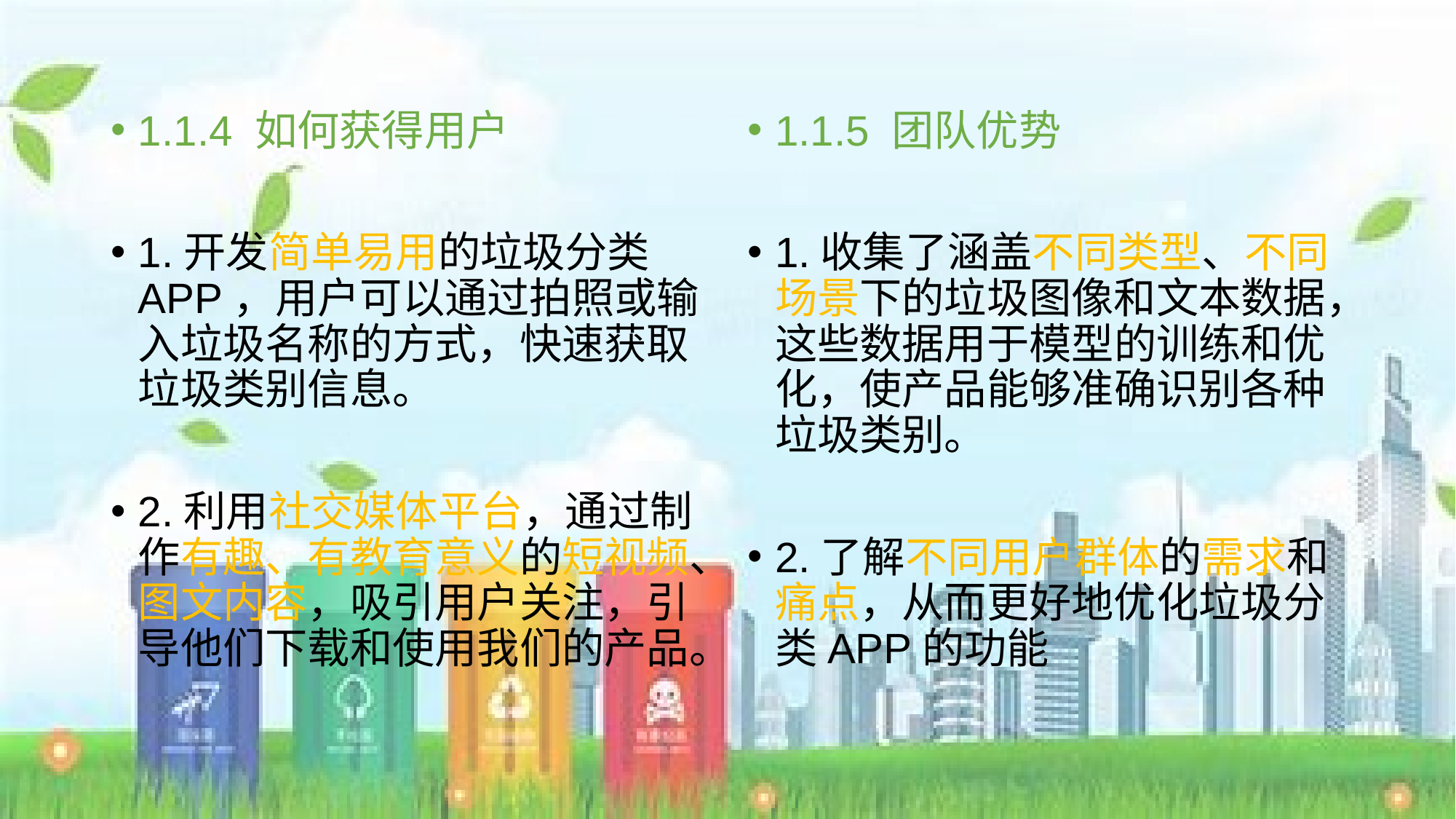

1.1.4 如何获得用户

1.开发简单易用的垃圾分类 APP，用户可以通过拍照或输入垃圾名称的方式，快速获取垃圾类别信息。

2.利用社交媒体平台，通过制作有趣、有教育意义的短视频、图文内容，吸引用户关注，引导他们下载和使用我们的产品。
1.1.5 团队优势

1.收集了涵盖不同类型、不同场景下的垃圾图像和文本数据，这些数据用于模型的训练和优化，使产品能够准确识别各种垃圾类别。

2.了解不同用户群体的需求和痛点，从而更好地优化垃圾分类APP的功能